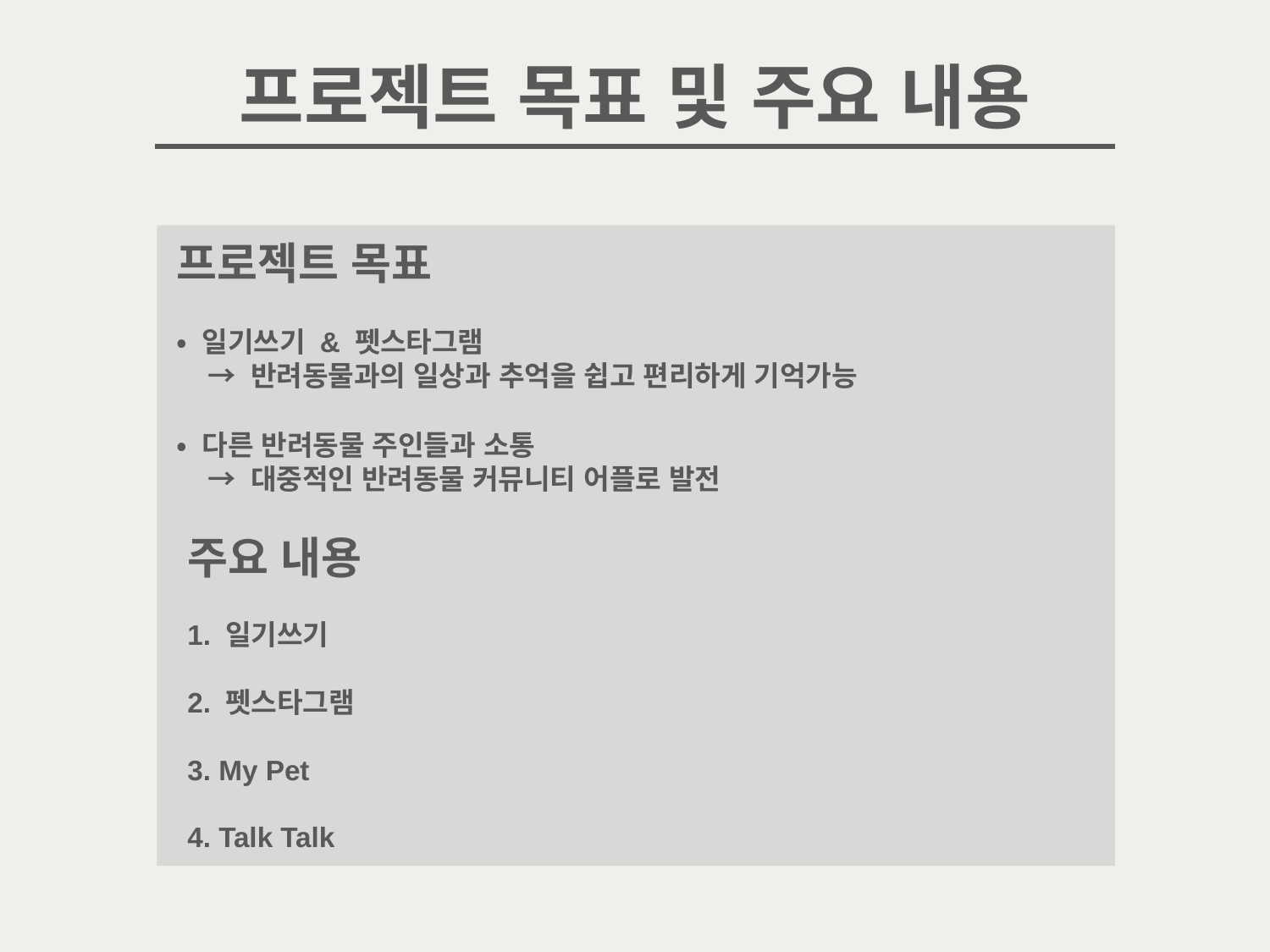

프로젝트 목표 및 주요 내용
프로젝트 목표

• 일기쓰기 & 펫스타그램
    → 반려동물과의 일상과 추억을 쉽고 편리하게 기억가능

• 다른 반려동물 주인들과 소통
    → 대중적인 반려동물 커뮤니티 어플로 발전
주요 내용

1. 일기쓰기

2. 펫스타그램

3. My Pet

4. Talk Talk